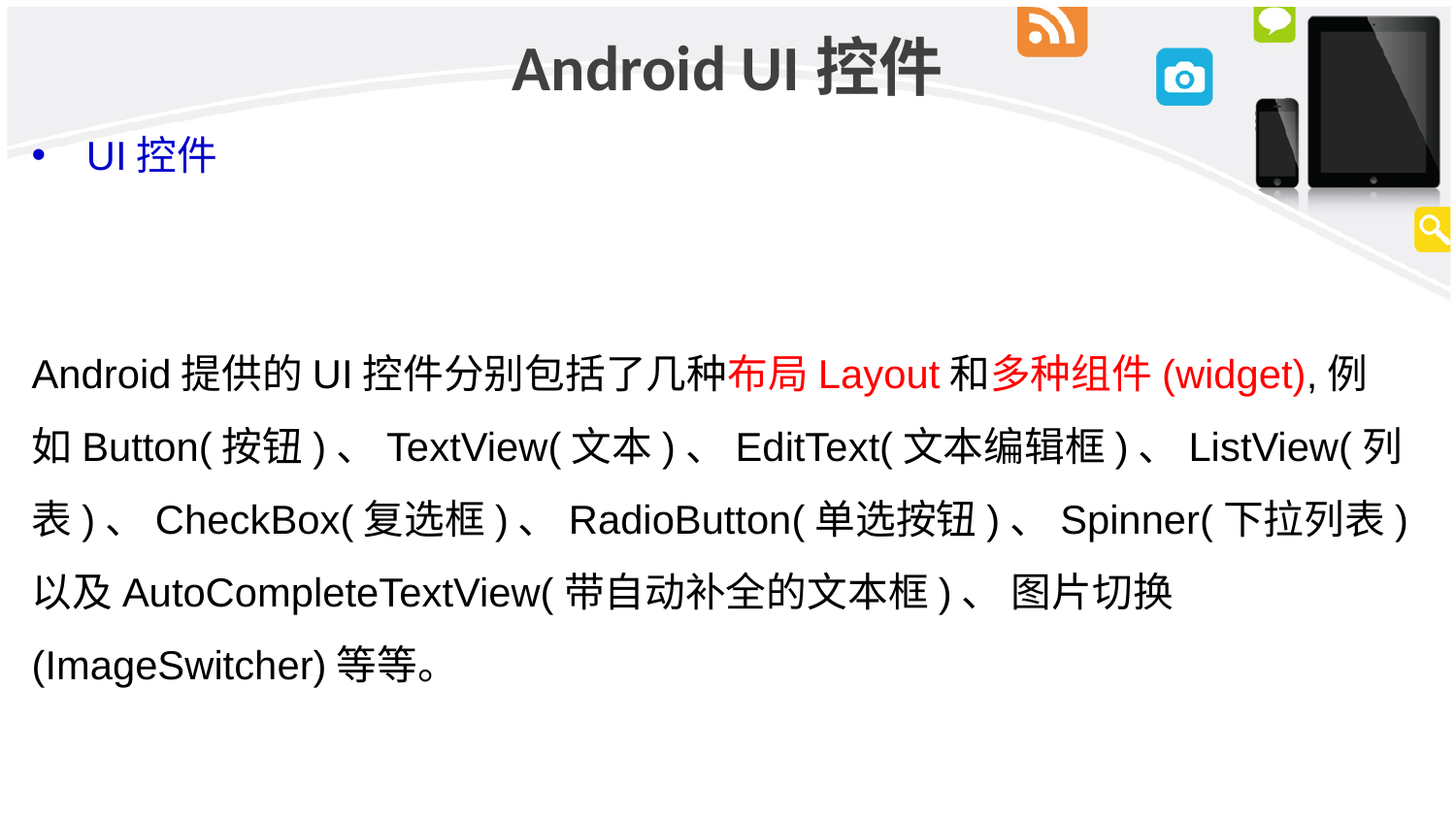

# Android UI控件
UI控件

Android提供的UI控件分别包括了几种布局Layout和多种组件(widget),例 如Button(按钮)、TextView(文本)、EditText(文本编辑框)、ListView(列表)、CheckBox(复选框)、RadioButton(单选按钮)、Spinner(下拉列表)以及AutoCompleteTextView(带自动补全的文本框)、 图片切换(ImageSwitcher)等等。